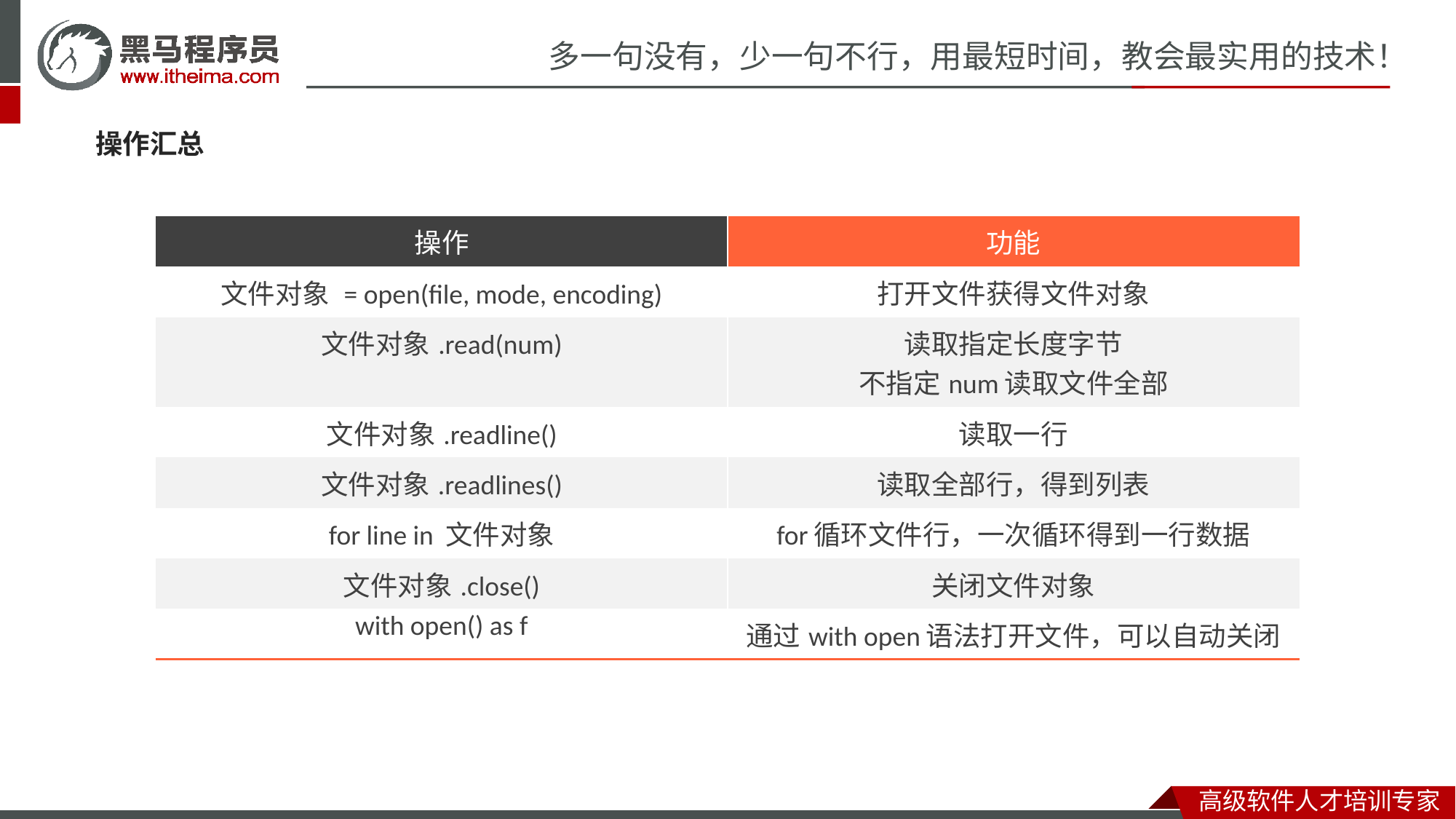

操作汇总
| 操作 | 功能 |
| --- | --- |
| 文件对象 = open(file, mode, encoding) | 打开文件获得文件对象 |
| 文件对象.read(num) | 读取指定长度字节 不指定num读取文件全部 |
| 文件对象.readline() | 读取一行 |
| 文件对象.readlines() | 读取全部行，得到列表 |
| for line in 文件对象 | for循环文件行，一次循环得到一行数据 |
| 文件对象.close() | 关闭文件对象 |
| with open() as f | 通过with open语法打开文件，可以自动关闭 |